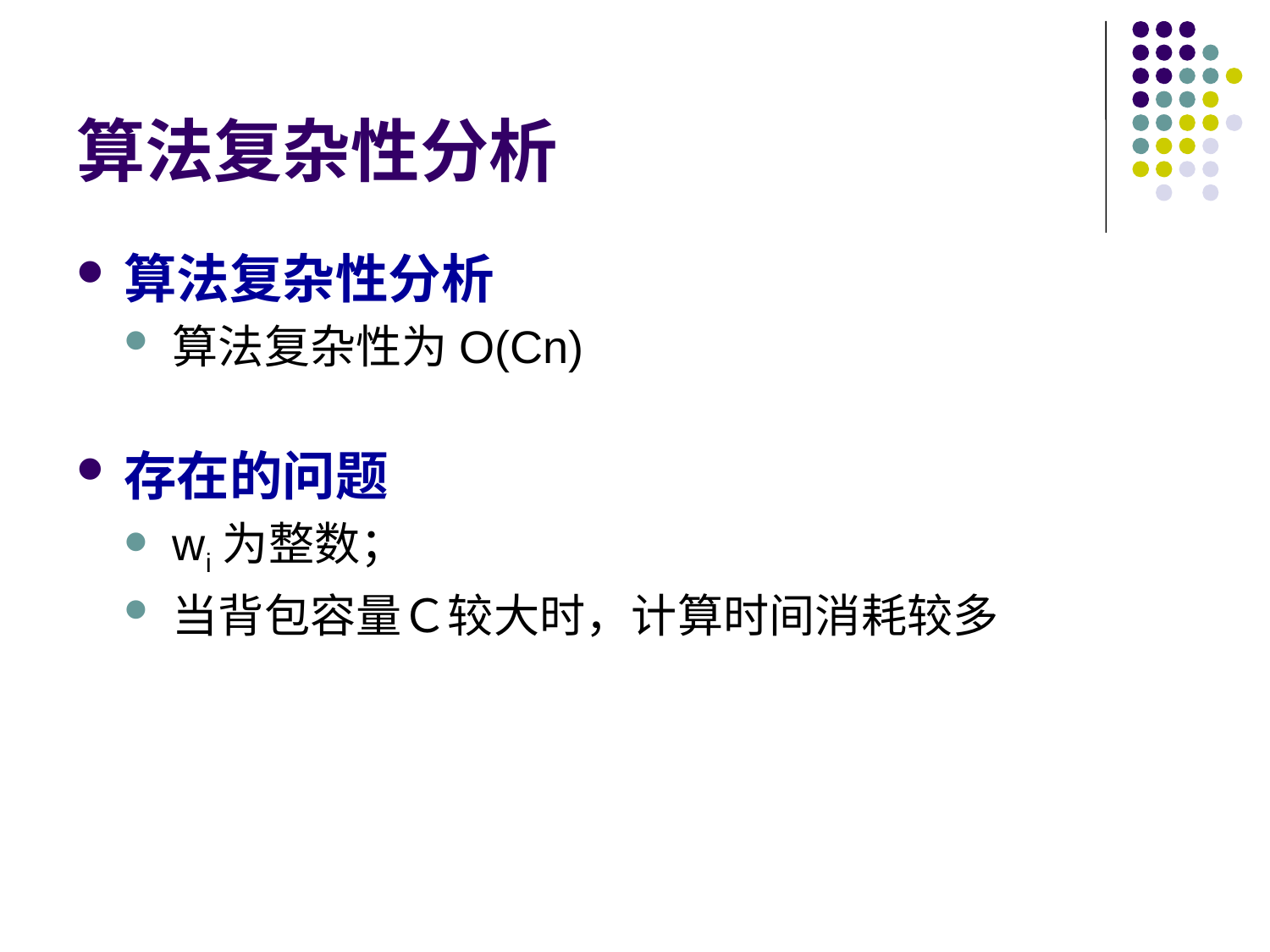

# 算法复杂性分析
算法复杂性分析
算法复杂性为O(Cn)

存在的问题
wi为整数；
当背包容量Ｃ较大时，计算时间消耗较多